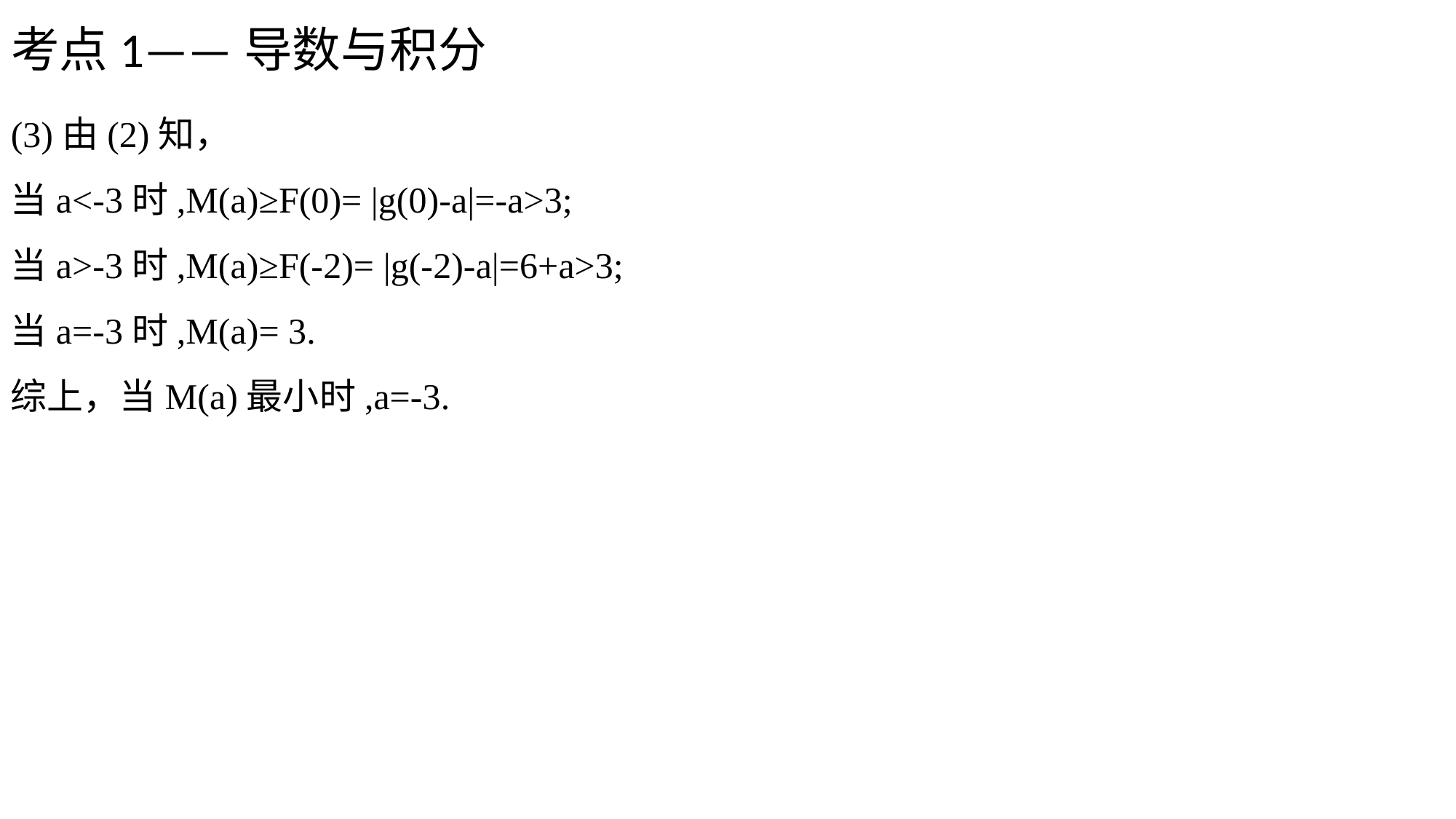

考点1——导数与积分
(3)由(2)知，
当a<-3时,M(a)≥F(0)= |g(0)-a|=-a>3;
当a>-3时,M(a)≥F(-2)= |g(-2)-a|=6+a>3;
当a=-3时,M(a)= 3.
综上，当M(a)最小时,a=-3.